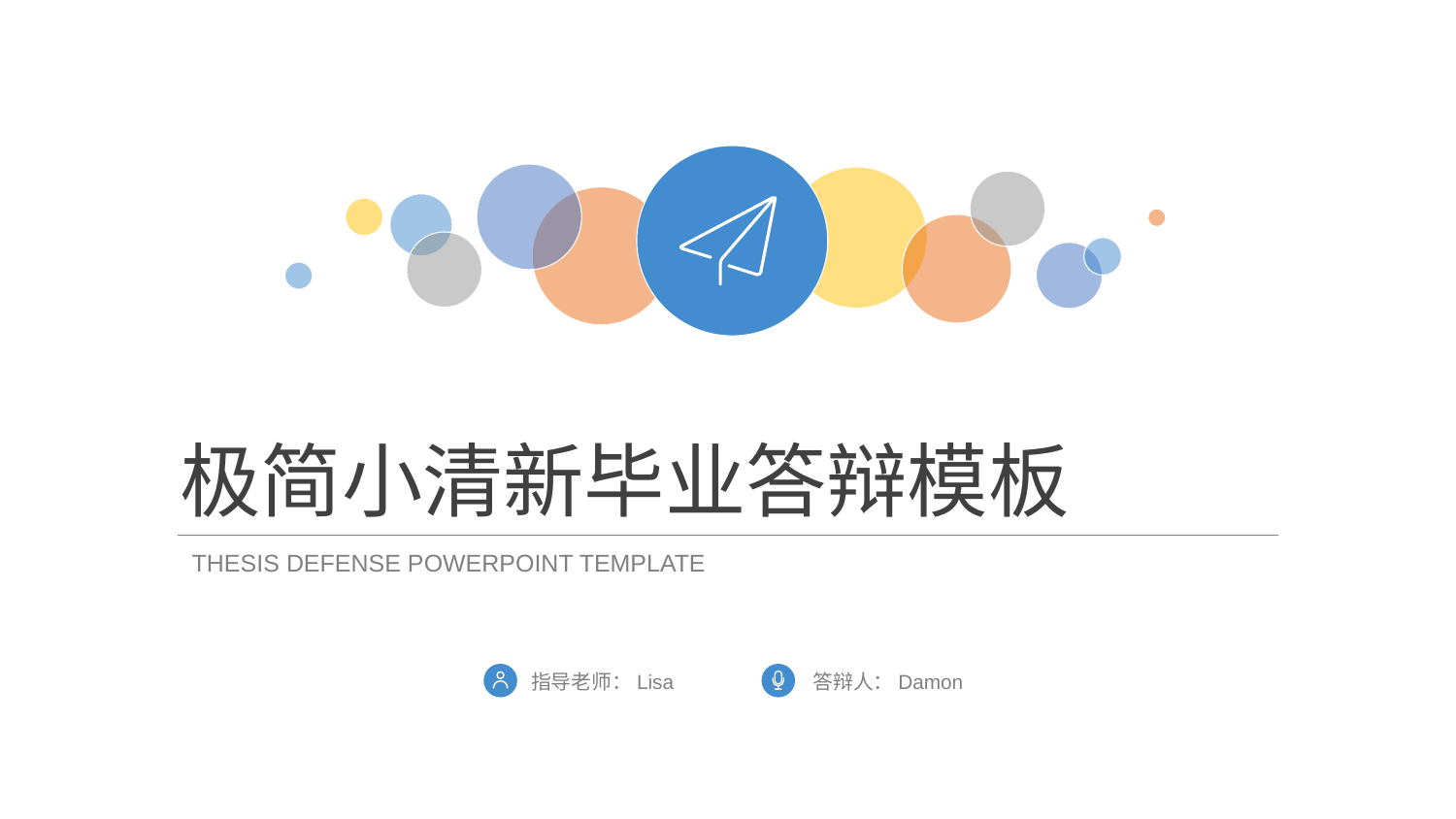

极简小清新毕业答辩模板
THESIS DEFENSE POWERPOINT TEMPLATE
指导老师：Lisa
答辩人：Damon